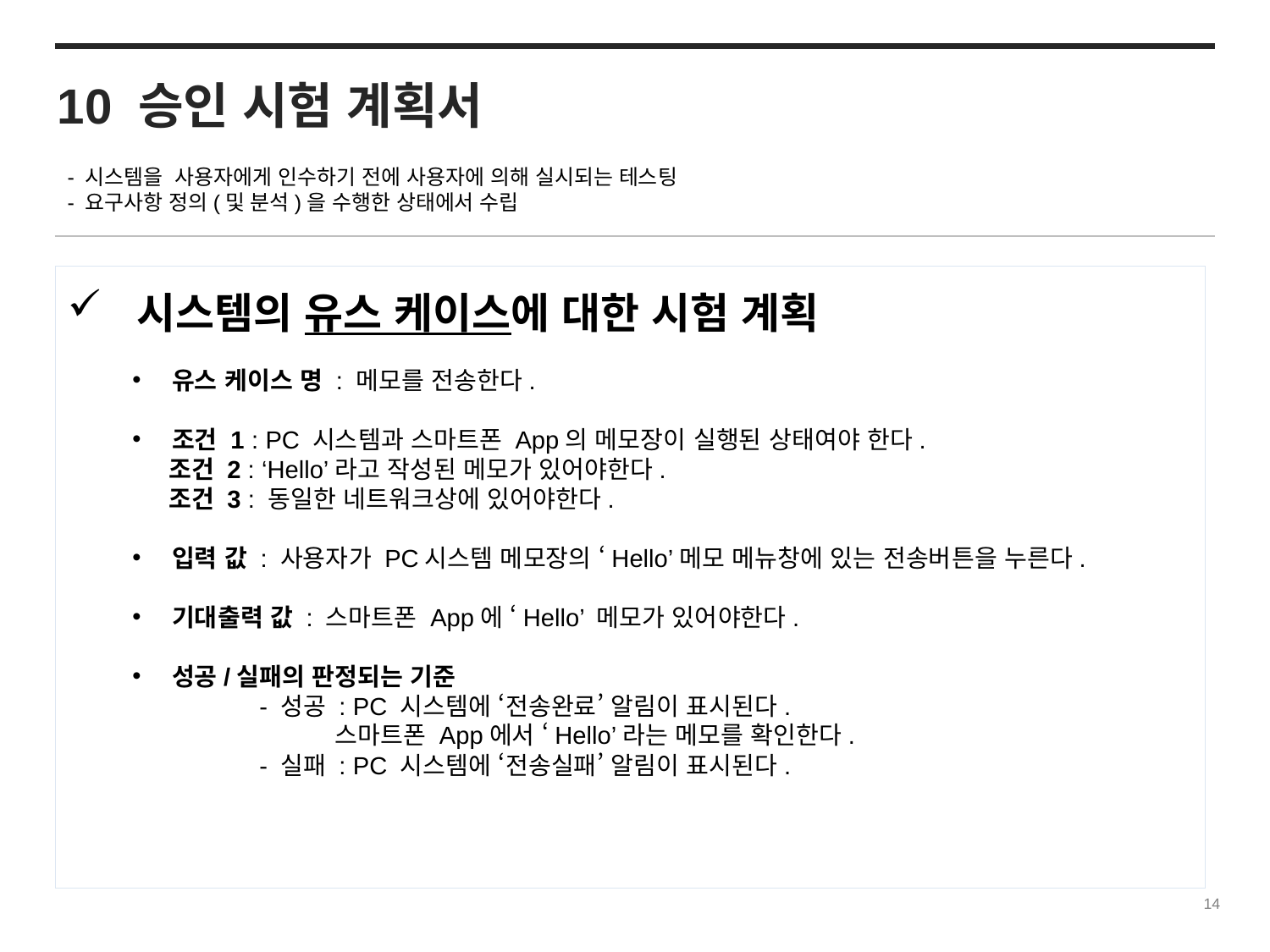

10 승인 시험 계획서
- 시스템을  사용자에게 인수하기 전에 사용자에 의해 실시되는 테스팅
- 요구사항 정의(및 분석)을 수행한 상태에서 수립

 시스템의 유스 케이스에 대한 시험 계획
유스 케이스 명 : 메모를 전송한다.
조건 1 : PC 시스템과 스마트폰 App의 메모장이 실행된 상태여야 한다.
     조건 2 : ‘Hello’라고 작성된 메모가 있어야한다.
     조건 3 : 동일한 네트워크상에 있어야한다.
입력 값 : 사용자가 PC시스템 메모장의 ‘Hello’메모 메뉴창에 있는 전송버튼을 누른다.

기대출력 값 : 스마트폰 App에 ‘Hello’ 메모가 있어야한다.

성공/실패의 판정되는 기준
	- 성공 : PC 시스템에 ‘전송완료’ 알림이 표시된다.
	          스마트폰 App에서 ‘Hello’라는 메모를 확인한다.
	- 실패 : PC 시스템에 ‘전송실패’ 알림이 표시된다.